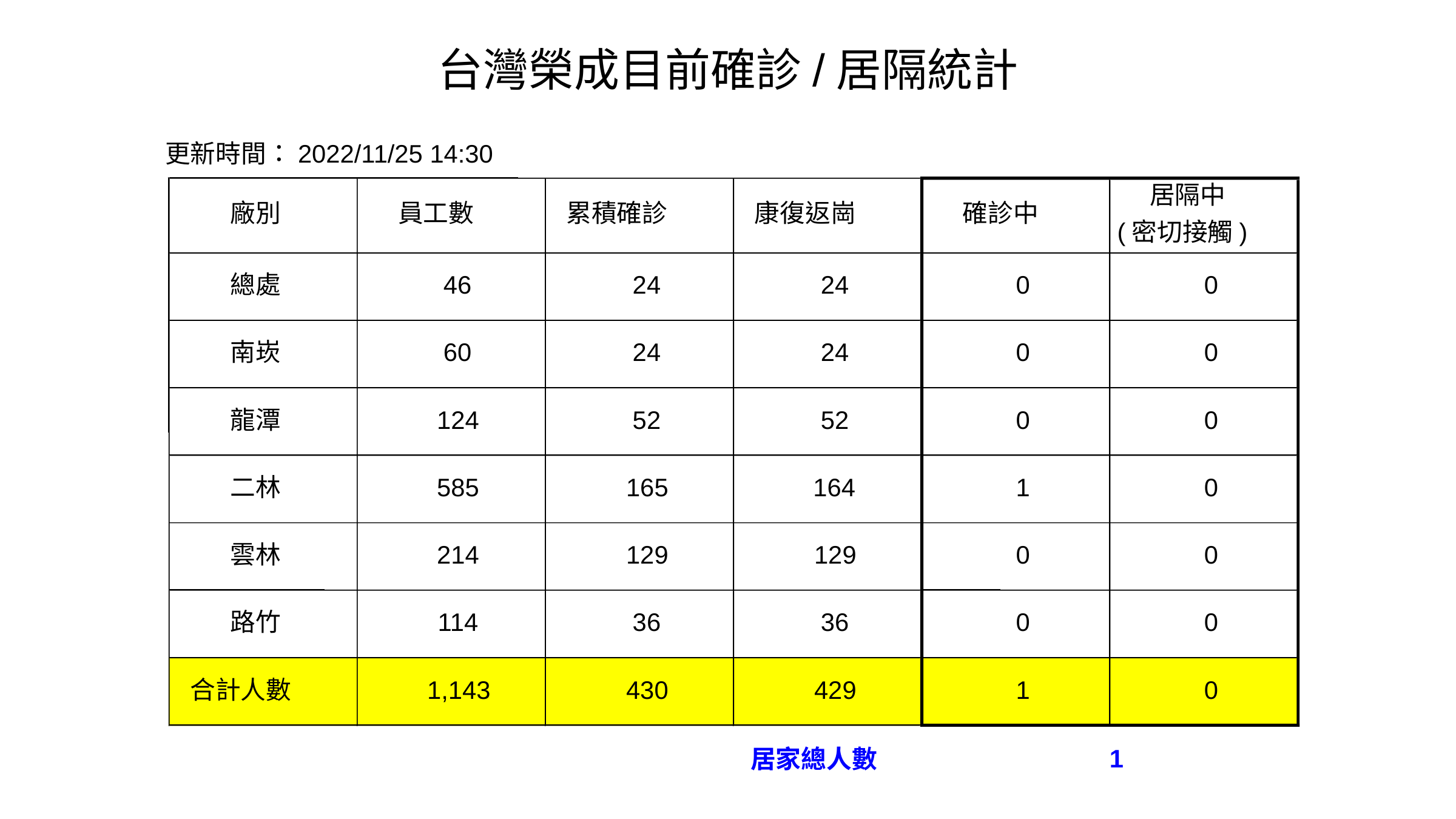

台灣榮成目前確診/居隔統計

更新時間：2022/11/25 14:30

居隔中

廠別
員工數
累積確診
康復返崗
確診中
(密切接觸)

總處
46
24
24
0
0

南崁
60
24
24
0
0

龍潭
124
52
52
0
0

二林
585
165
164
1
0

雲林
214
129
129
0
0

路竹
114
36
36
0
0

合計人數
1,143
430
429
1
0

1
居家總人數